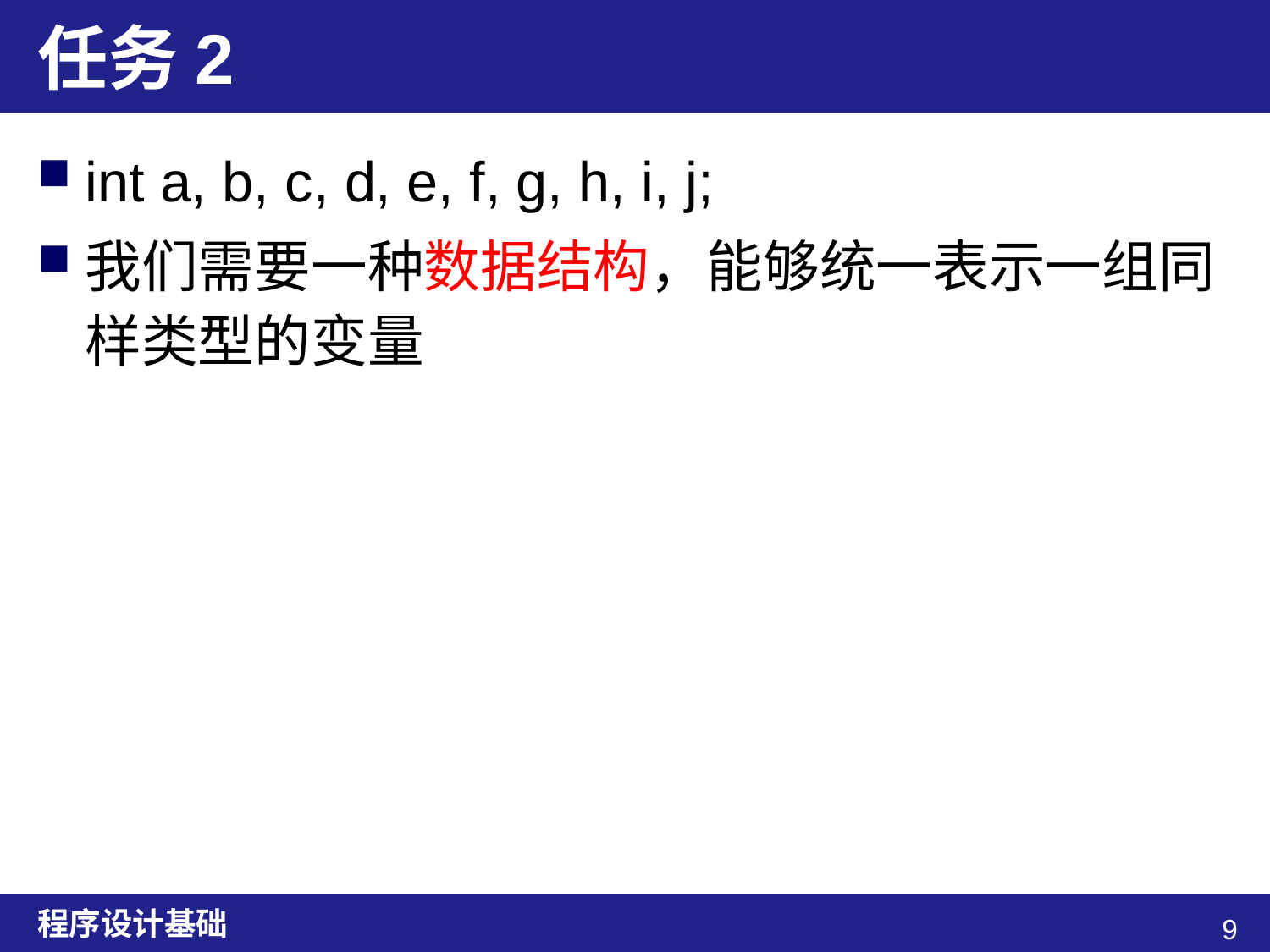

# 任务2
int a, b, c, d, e, f, g, h, i, j;
我们需要一种数据结构，能够统一表示一组同样类型的变量